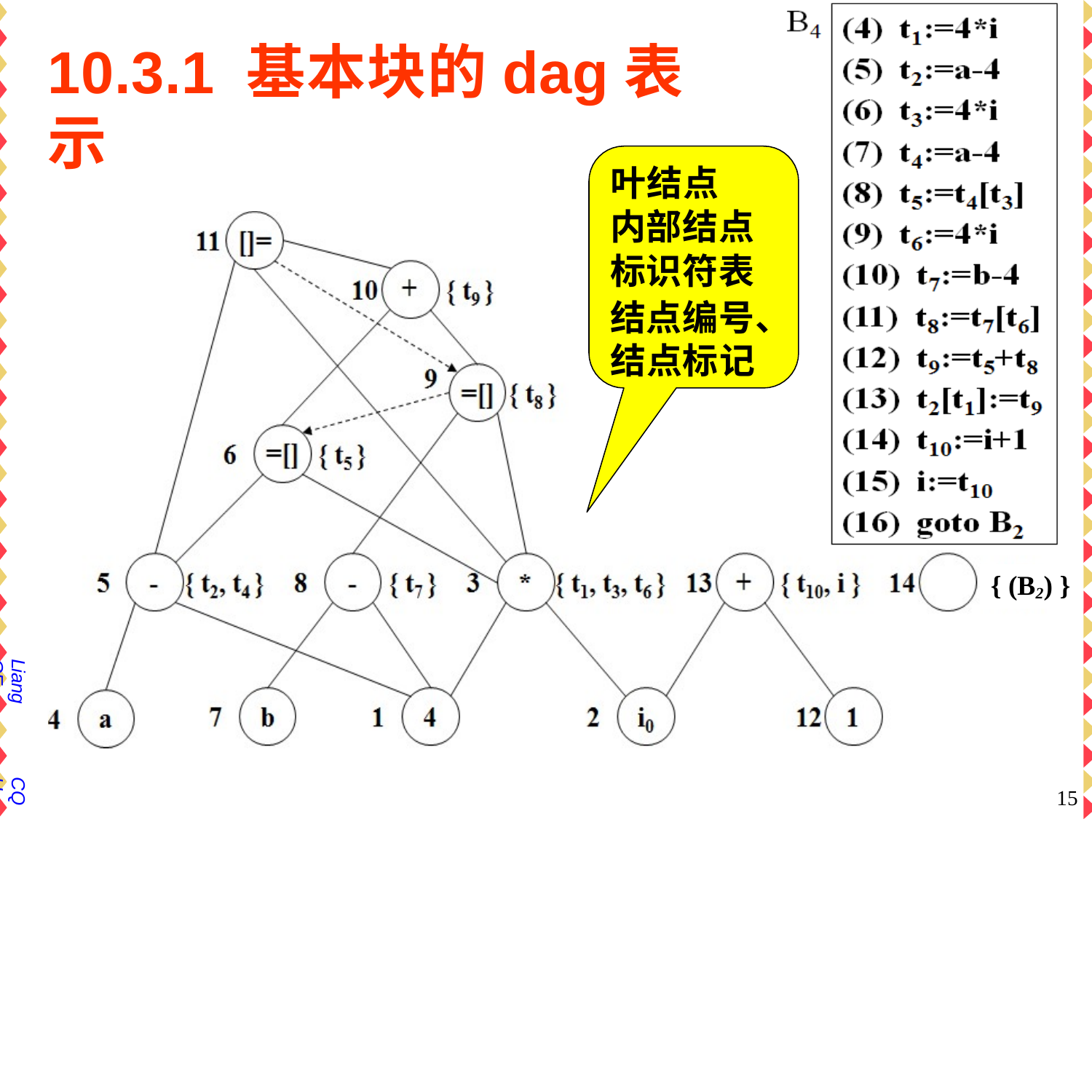

# 10.3.1 基本块的dag表示

叶结点 内部结点 标识符表
结点编号、 结点标记

{ (B2) }
Liang GE
CQU
15